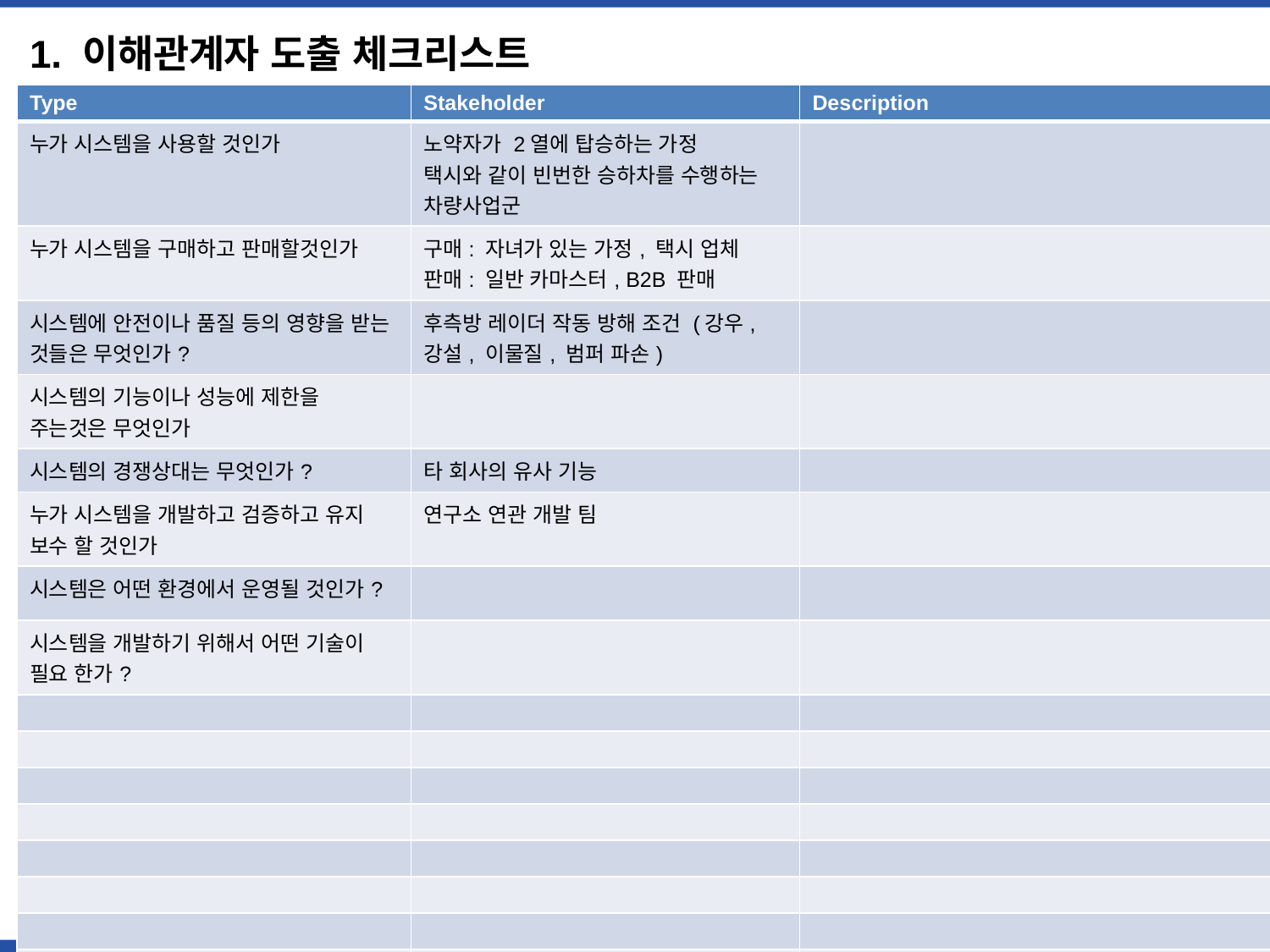

# 1. 이해관계자 도출 체크리스트
| Type | Stakeholder | Description |
| --- | --- | --- |
| 누가 시스템을 사용할 것인가 | 노약자가 2열에 탑승하는 가정 택시와 같이 빈번한 승하차를 수행하는 차량사업군 |  |
| 누가 시스템을 구매하고 판매할것인가 | 구매: 자녀가 있는 가정, 택시 업체 판매: 일반 카마스터, B2B 판매 |  |
| 시스템에 안전이나 품질 등의 영향을 받는 것들은 무엇인가? | 후측방 레이더 작동 방해 조건 (강우,강설, 이물질, 범퍼 파손) |  |
| 시스템의 기능이나 성능에 제한을 주는것은 무엇인가 |  |  |
| 시스템의 경쟁상대는 무엇인가? | 타 회사의 유사 기능 |  |
| 누가 시스템을 개발하고 검증하고 유지 보수 할 것인가 | 연구소 연관 개발 팀 |  |
| 시스템은 어떤 환경에서 운영될 것인가? |  |  |
| 시스템을 개발하기 위해서 어떤 기술이 필요 한가? |  |  |
|  |  |  |
|  |  |  |
|  |  |  |
|  |  |  |
|  |  |  |
|  |  |  |
|  |  |  |
|  |  |  |
|  |  |  |
|  |  |  |
|  |  |  |
|  |  |  |
|  |  |  |